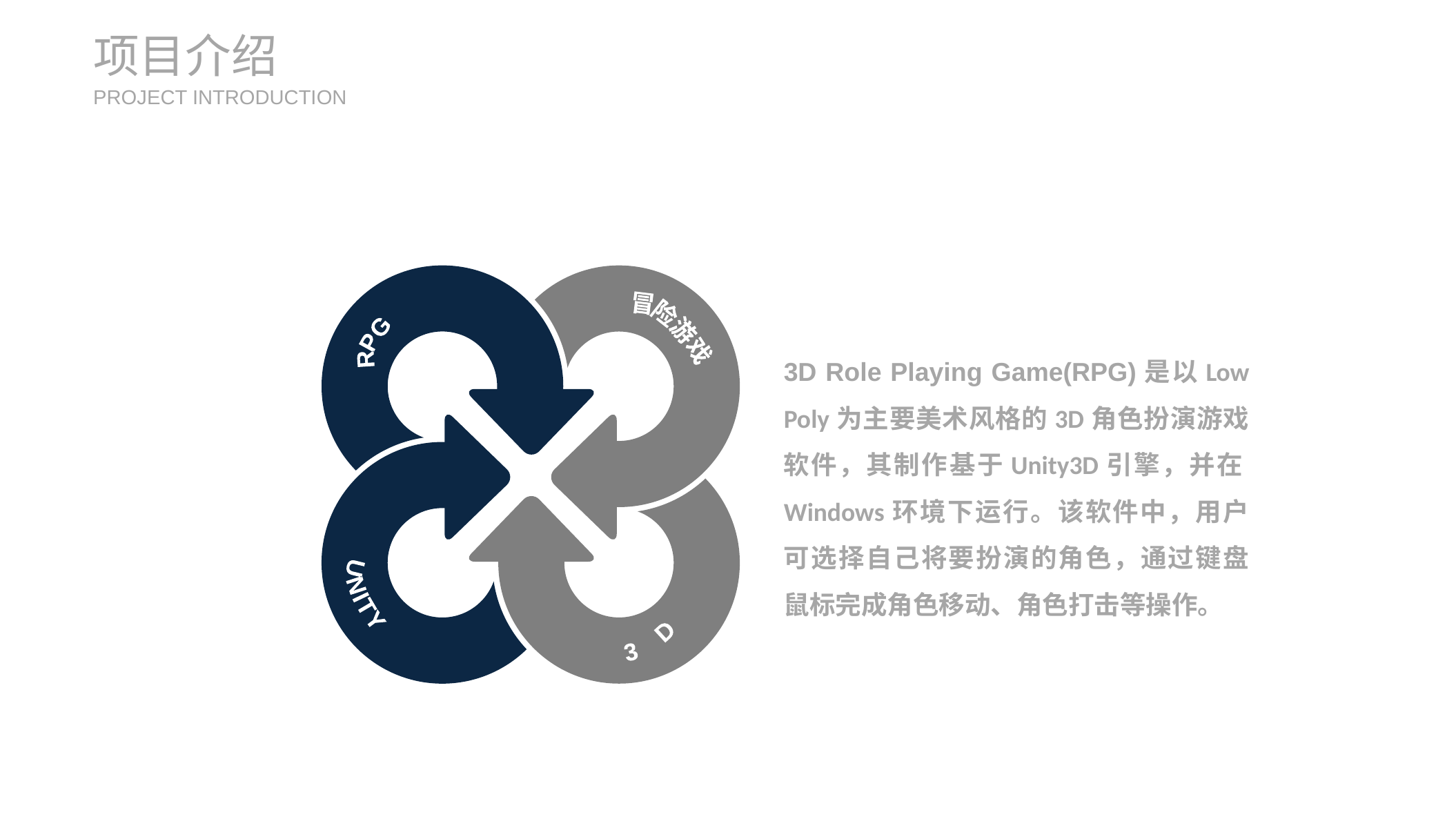

项目介绍

PROJECT INTRODUCTION

RPG
冒险游戏

UNITY
       3D
3D Role Playing Game(RPG)是以Low Poly为主要美术风格的3D角色扮演游戏软件，其制作基于Unity3D引擎，并在Windows环境下运行。该软件中，用户可选择自己将要扮演的角色，通过键盘鼠标完成角色移动、角色打击等操作。